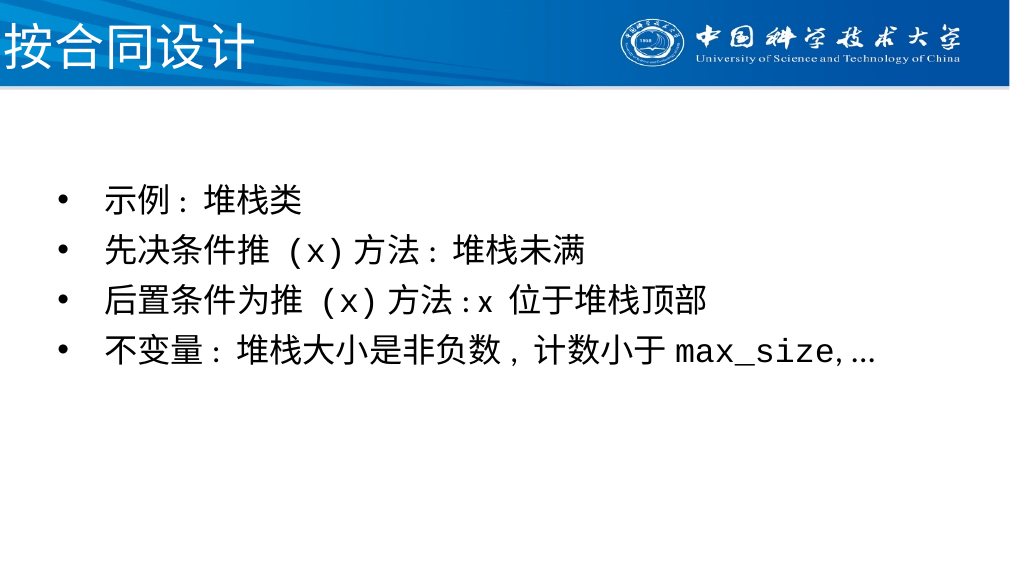

# 按合同设计
示例: 堆栈类
先决条件推 (x)方法: 堆栈未满
后置条件为推 (x)方法: x 位于堆栈顶部
不变量: 堆栈大小是非负数, 计数小于max_size, ...